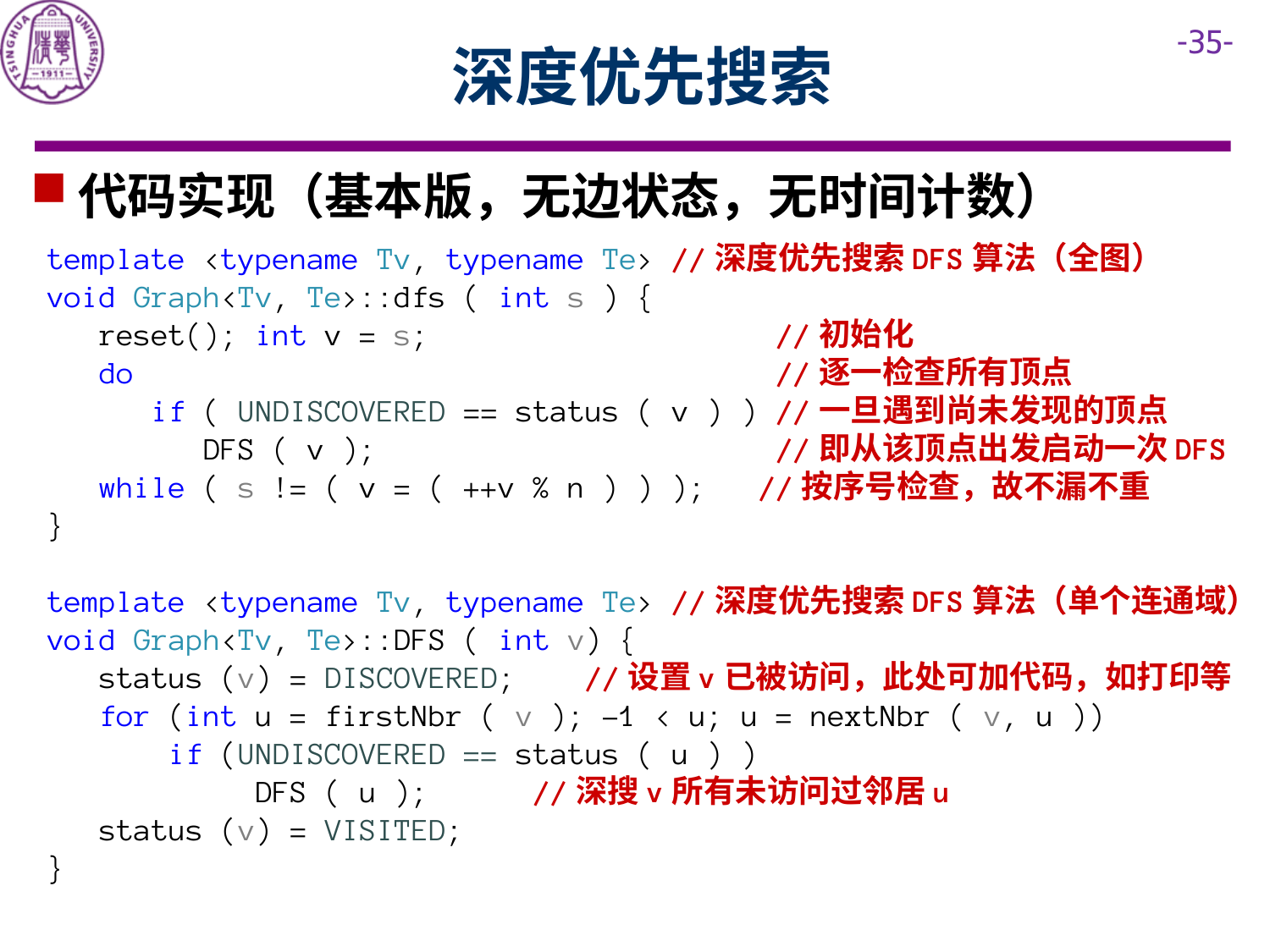

# 深度优先搜索
代码实现（基本版，无边状态，无时间计数）
template <typename Tv, typename Te> //深度优先搜索DFS算法（全图）
void Graph<Tv, Te>::dfs ( int s ) {
   reset(); int v = s;                    //初始化
   do                                     //逐一检查所有顶点
      if ( UNDISCOVERED == status ( v ) ) //一旦遇到尚未发现的顶点
         DFS ( v );                       //即从该顶点出发启动一次DFS
   while ( s != ( v = ( ++v % n ) ) );   //按序号检查，故不漏不重
}

template <typename Tv, typename Te> //深度优先搜索DFS算法（单个连通域）
void Graph<Tv, Te>::DFS ( int v) {
   status (v) = DISCOVERED;    //设置v已被访问，此处可加代码，如打印等
   for (int u = firstNbr ( v ); -1 < u; u = nextNbr ( v, u ))
       if (UNDISCOVERED == status ( u ) )
            DFS ( u );      //深搜v所有未访问过邻居u
   status (v) = VISITED;
}